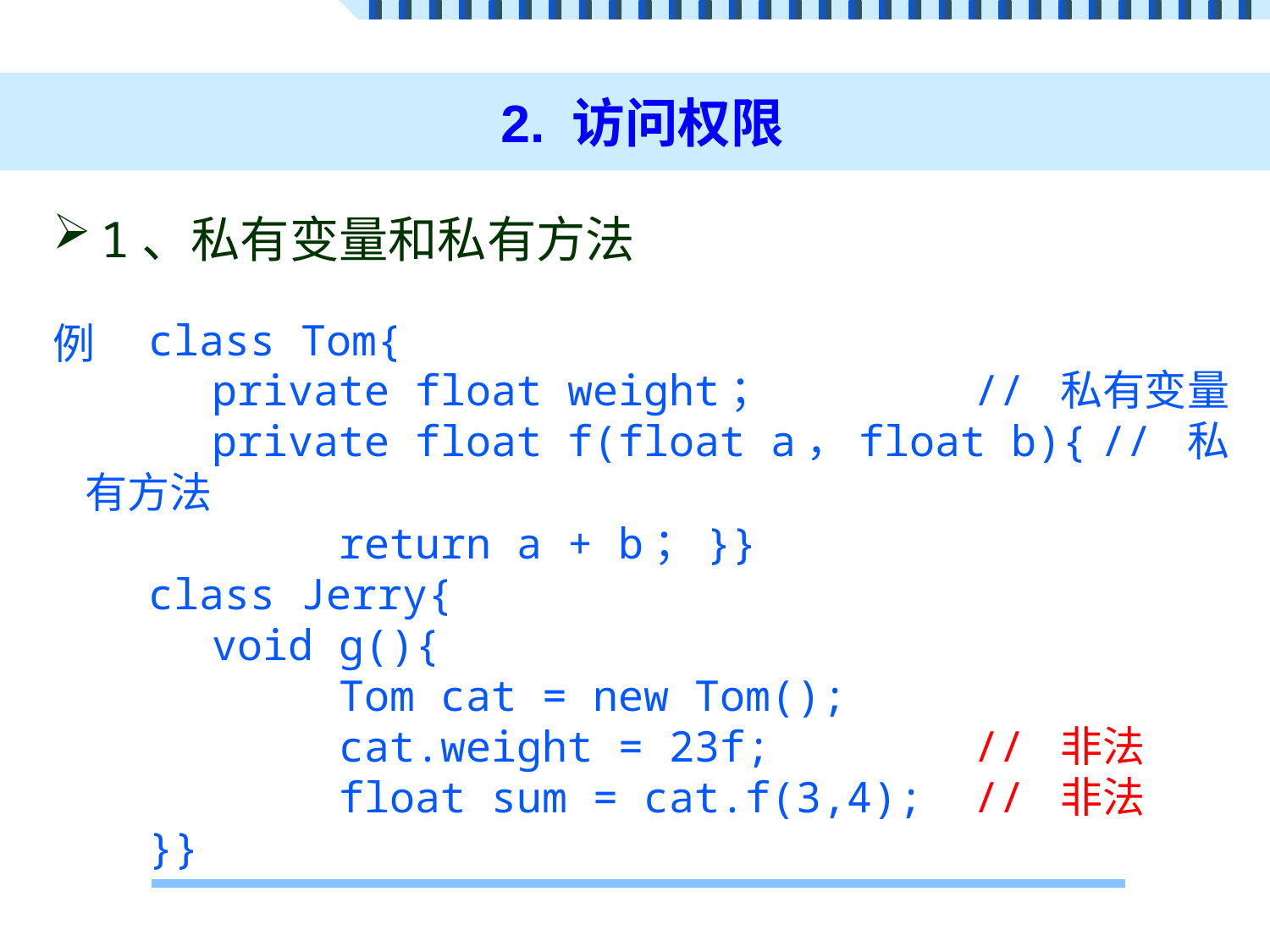

# 2. 访问权限

1、私有变量和私有方法
class Tom{
	private float weight；		// 私有变量
	private float f(float a，float b){	// 私有方法
		return a + b；}}
class Jerry{
	void g(){
		Tom cat = new Tom();
		cat.weight = 23f;		// 非法
		float sum = cat.f(3,4);	// 非法
}}
例